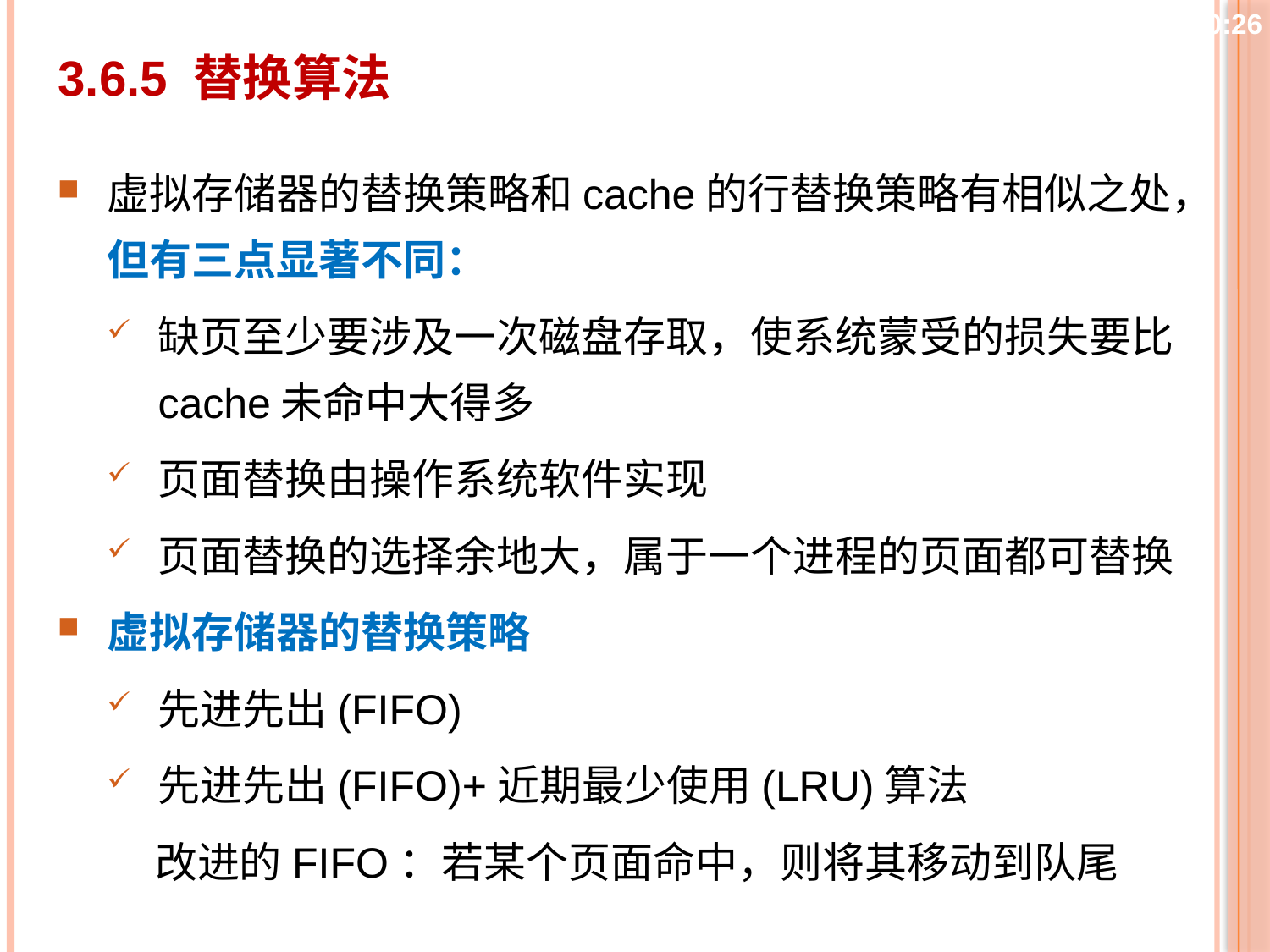

10:26
3.6.5 替换算法
虚拟存储器的替换策略和cache的行替换策略有相似之处，但有三点显著不同：
缺页至少要涉及一次磁盘存取，使系统蒙受的损失要比cache未命中大得多
页面替换由操作系统软件实现
页面替换的选择余地大，属于一个进程的页面都可替换
虚拟存储器的替换策略
先进先出(FIFO)
先进先出(FIFO)+近期最少使用(LRU)算法
    改进的FIFO：若某个页面命中，则将其移动到队尾